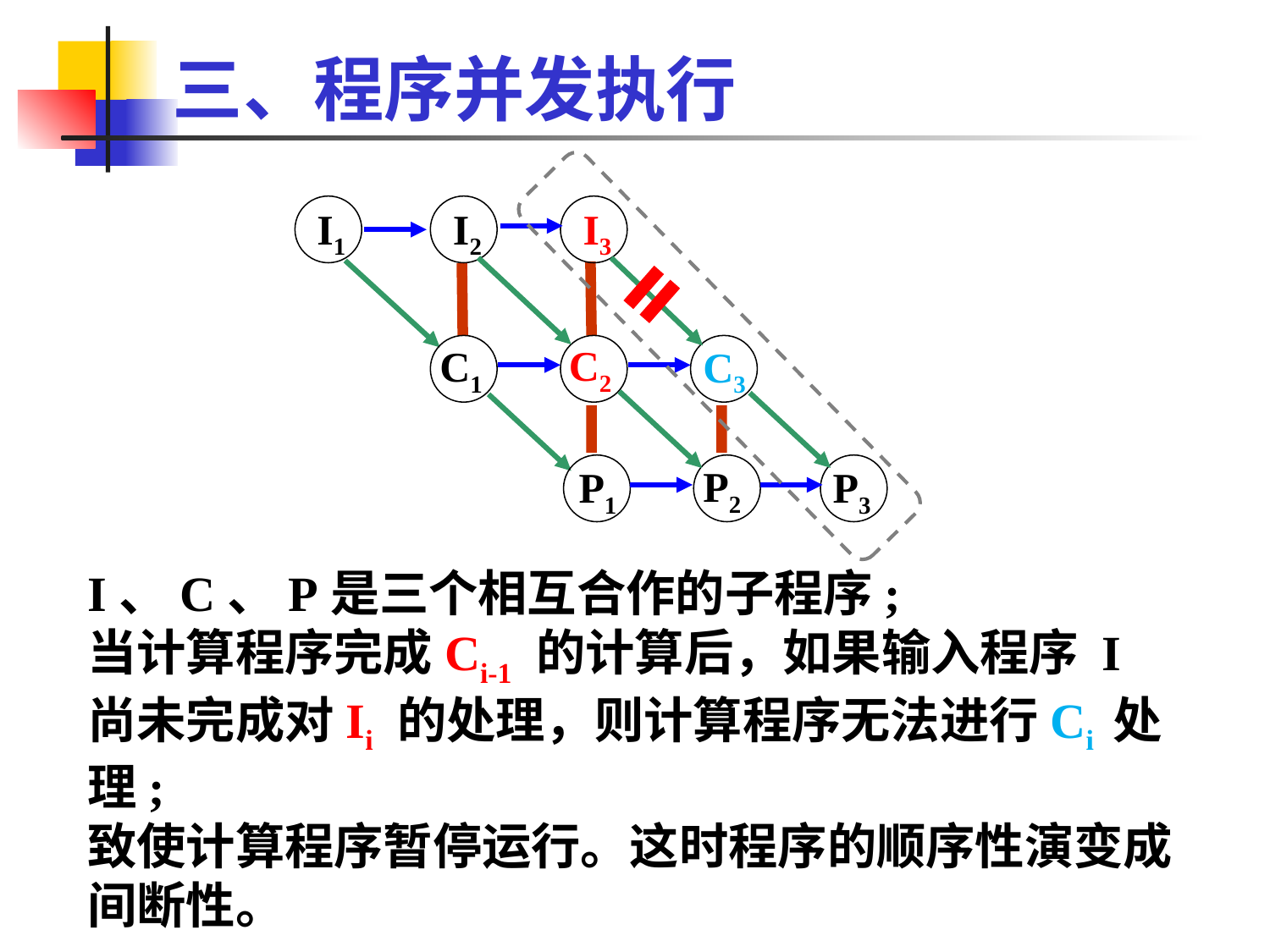

# 三、程序并发执行

I1

I2

I3

C2

C1

C3

P2

P1
P3

I、C、P是三个相互合作的子程序;
当计算程序完成Ci-1 的计算后，如果输入程序 I 尚未完成对Ii 的处理，则计算程序无法进行Ci 处理;
致使计算程序暂停运行。这时程序的顺序性演变成间断性。